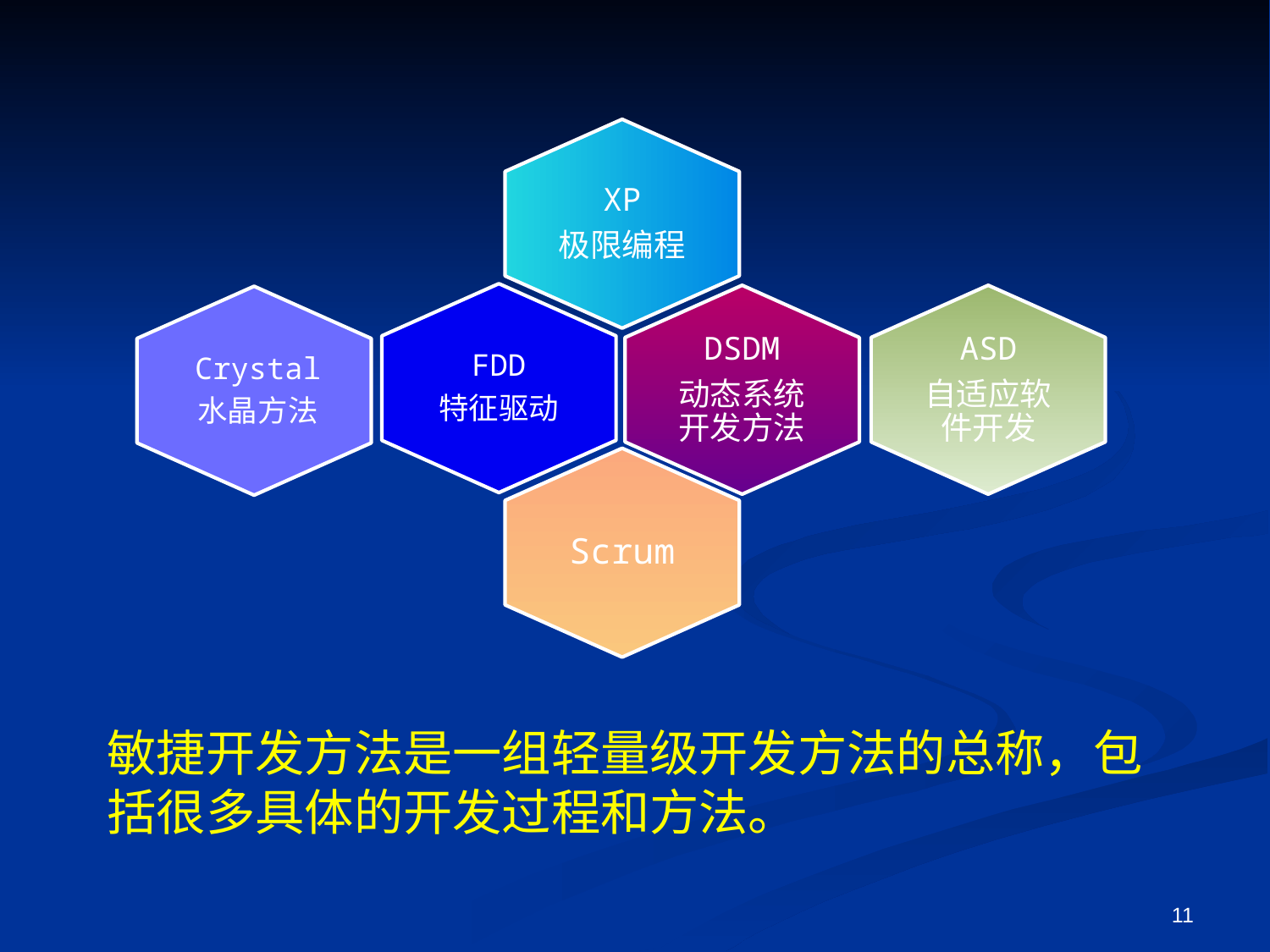

XP
极限编程

FDD
特征驱动
Crystal
水晶方法
DSDM
动态系统开发方法
Scrum
ASD
自适应软件开发
敏捷开发方法是一组轻量级开发方法的总称，包括很多具体的开发过程和方法。
11